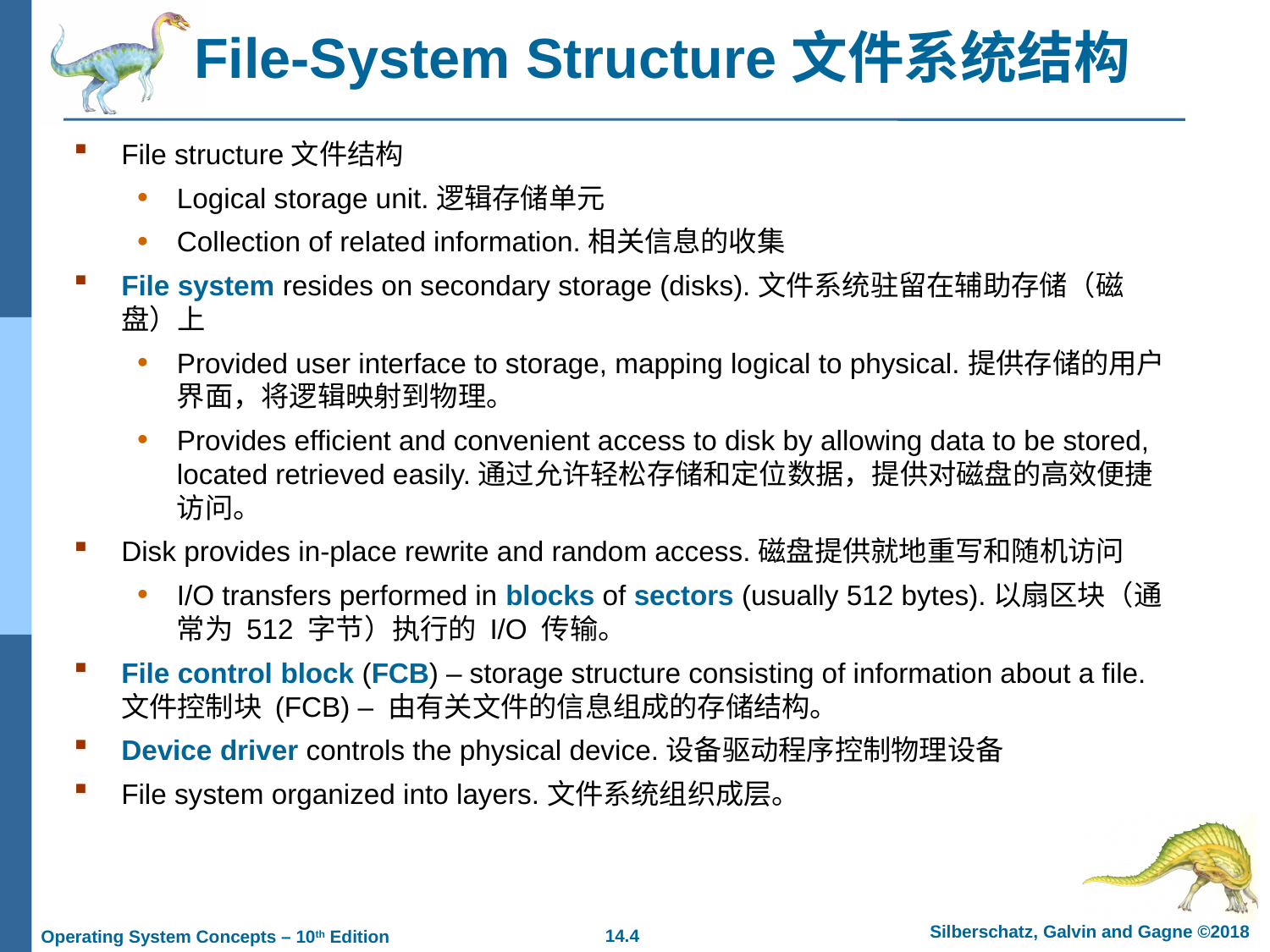

# File-System Structure文件系统结构
File structure文件结构
Logical storage unit.逻辑存储单元
Collection of related information.相关信息的收集
File system resides on secondary storage (disks).文件系统驻留在辅助存储（磁盘）上
Provided user interface to storage, mapping logical to physical.提供存储的用户界面，将逻辑映射到物理。
Provides efficient and convenient access to disk by allowing data to be stored, located retrieved easily.通过允许轻松存储和定位数据，提供对磁盘的高效便捷访问。
Disk provides in-place rewrite and random access.磁盘提供就地重写和随机访问
I/O transfers performed in blocks of sectors (usually 512 bytes).以扇区块（通常为 512 字节）执行的 I/O 传输。
File control block (FCB) – storage structure consisting of information about a file.文件控制块 (FCB) – 由有关文件的信息组成的存储结构。
Device driver controls the physical device.设备驱动程序控制物理设备
File system organized into layers.文件系统组织成层。